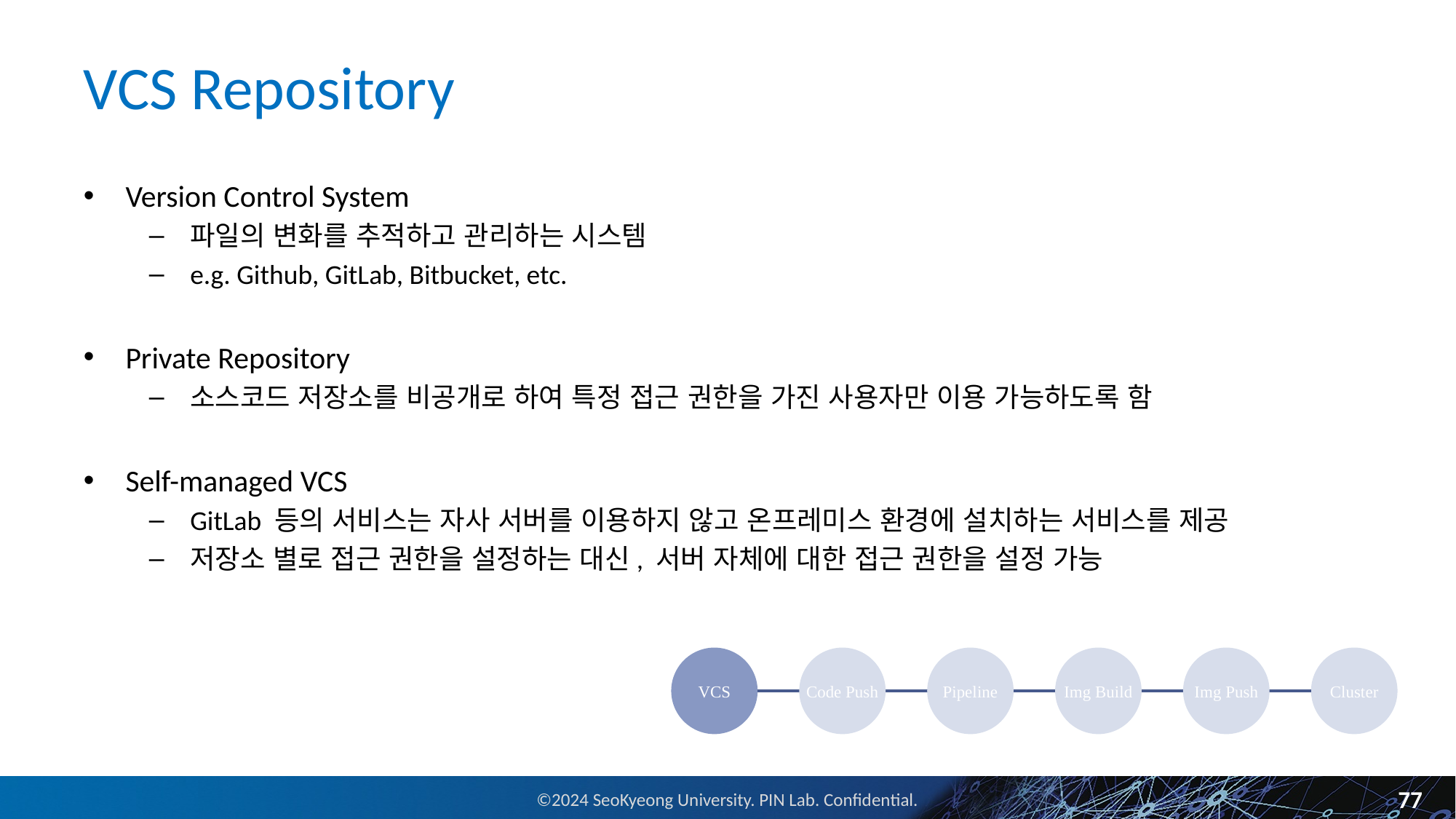

# VCS Repository
Version Control System
파일의 변화를 추적하고 관리하는 시스템
e.g. Github, GitLab, Bitbucket, etc.

Private Repository
소스코드 저장소를 비공개로 하여 특정 접근 권한을 가진 사용자만 이용 가능하도록 함

Self-managed VCS
GitLab 등의 서비스는 자사 서버를 이용하지 않고 온프레미스 환경에 설치하는 서비스를 제공
저장소 별로 접근 권한을 설정하는 대신, 서버 자체에 대한 접근 권한을 설정 가능

VCS

Code Push

Pipeline

Img Build

Img Push

Cluster
77